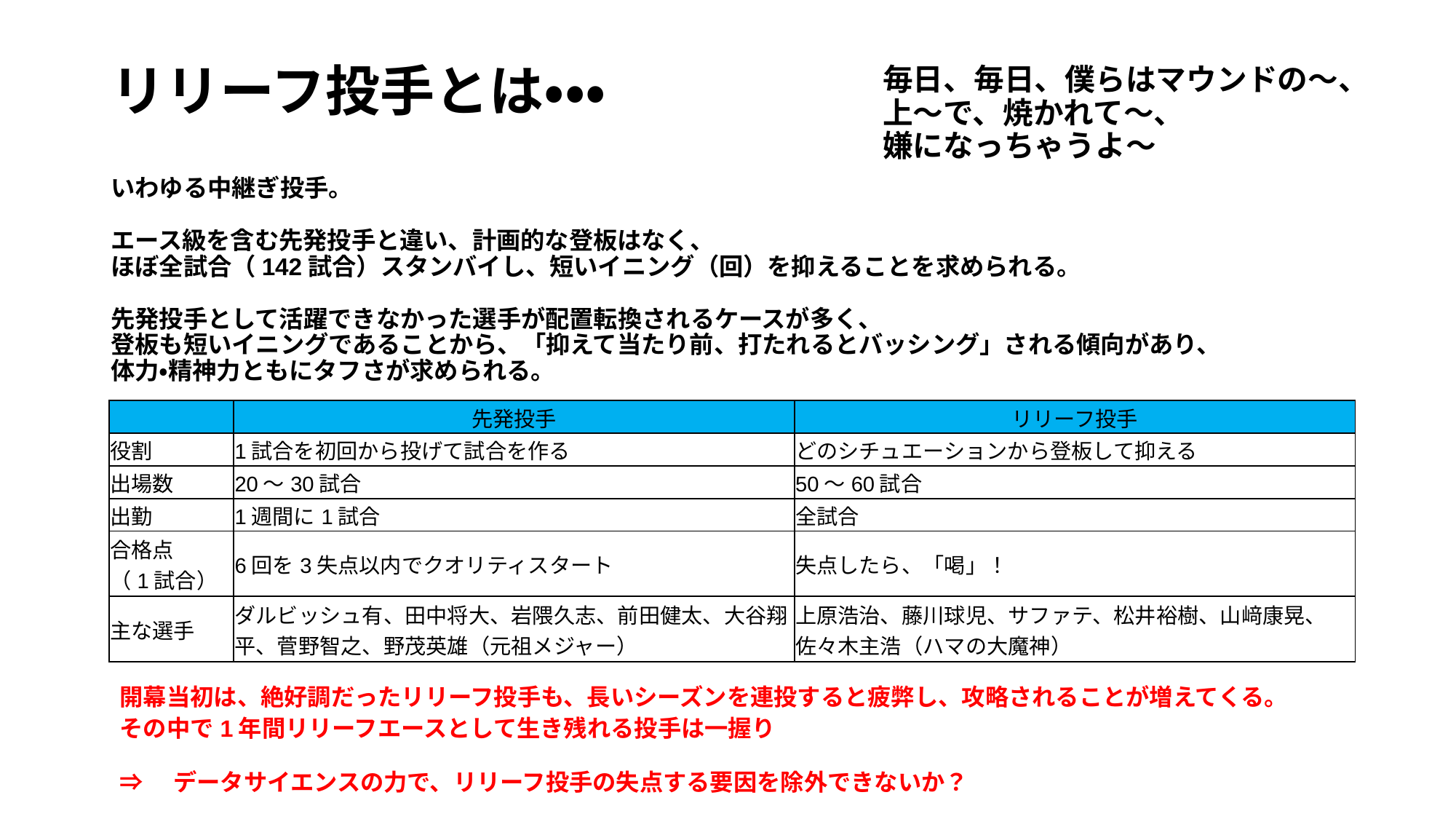

# リリーフ投手とは・・・
毎日、毎日、僕らはマウンドの～、
上～で、焼かれて～、
嫌になっちゃうよ～
いわゆる中継ぎ投手。

エース級を含む先発投手と違い、計画的な登板はなく、
ほぼ全試合（142試合）スタンバイし、短いイニング（回）を抑えることを求められる。

先発投手として活躍できなかった選手が配置転換されるケースが多く、
登板も短いイニングであることから、「抑えて当たり前、打たれるとバッシング」される傾向があり、
体力・精神力ともにタフさが求められる。
|  | 先発投手 | リリーフ投手 |
| --- | --- | --- |
| 役割 | 1試合を初回から投げて試合を作る | どのシチュエーションから登板して抑える |
| 出場数 | 20～30試合 | 50～60試合 |
| 出勤 | 1週間に1試合 | 全試合 |
| 合格点 （1試合） | 6回を3失点以内でクオリティスタート | 失点したら、「喝」！ |
| 主な選手 | ダルビッシュ有、田中将大、岩隈久志、前田健太、大谷翔平、菅野智之、野茂英雄（元祖メジャー） | 上原浩治、藤川球児、サファテ、松井裕樹、山﨑康晃、佐々木主浩（ハマの大魔神） |
開幕当初は、絶好調だったリリーフ投手も、長いシーズンを連投すると疲弊し、攻略されることが増えてくる。
その中で1年間リリーフエースとして生き残れる投手は一握り

⇒　データサイエンスの力で、リリーフ投手の失点する要因を除外できないか？